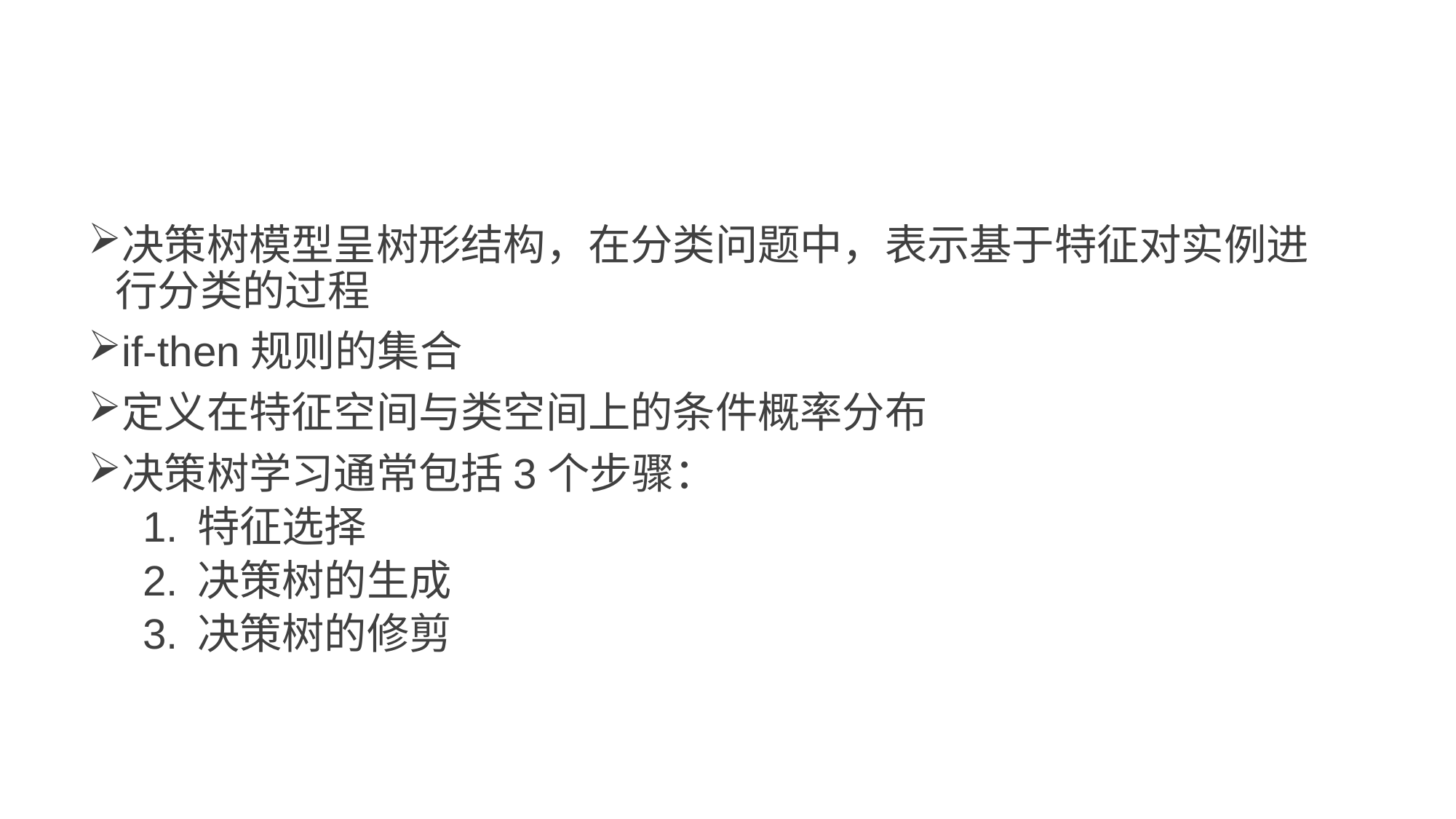

#
决策树模型呈树形结构，在分类问题中，表示基于特征对实例进行分类的过程
if-then规则的集合
定义在特征空间与类空间上的条件概率分布
决策树学习通常包括3个步骤：
特征选择
决策树的生成
决策树的修剪